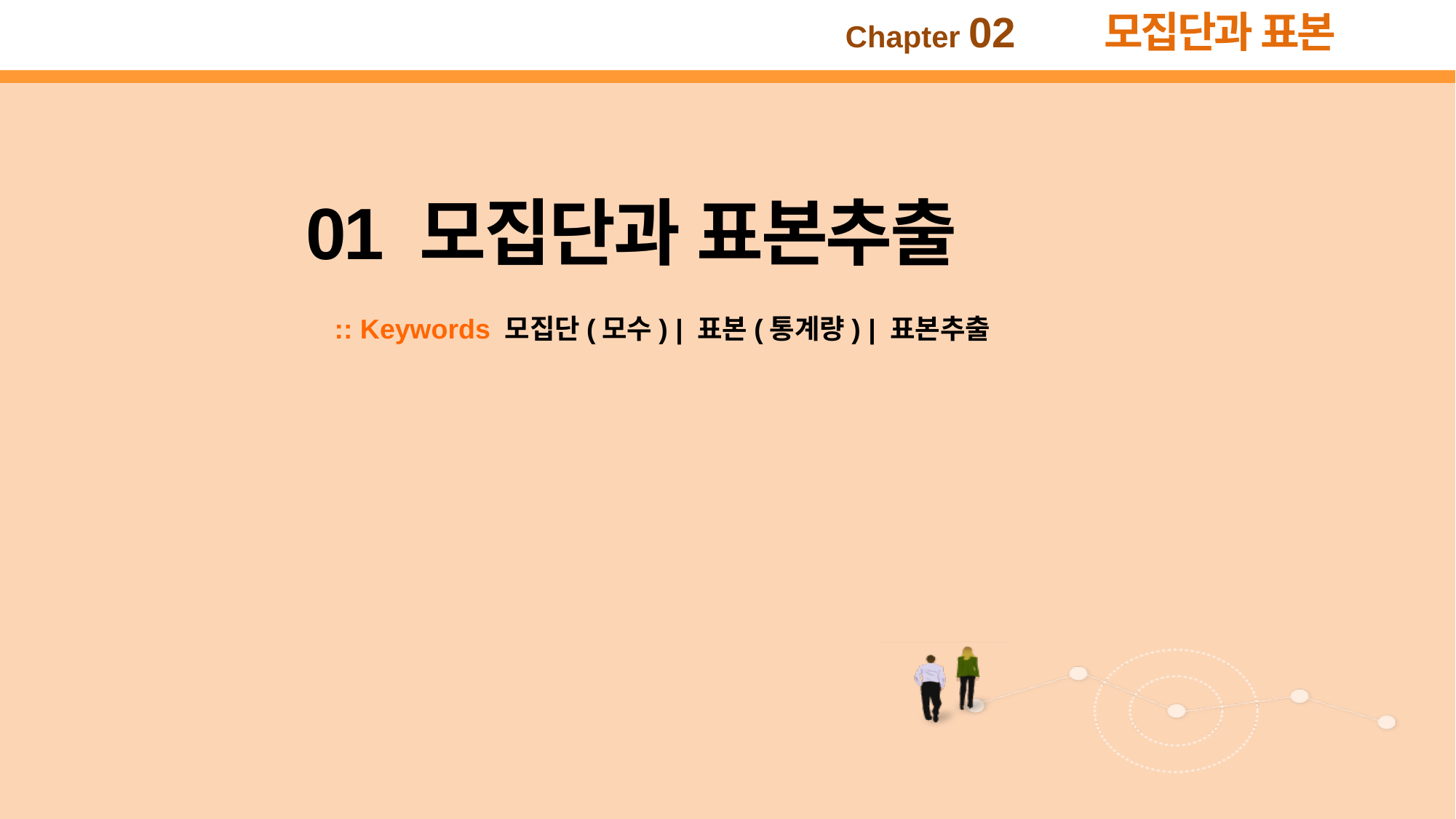

01 모집단과 표본추출
:: Keywords 모집단(모수) | 표본(통계량) | 표본추출